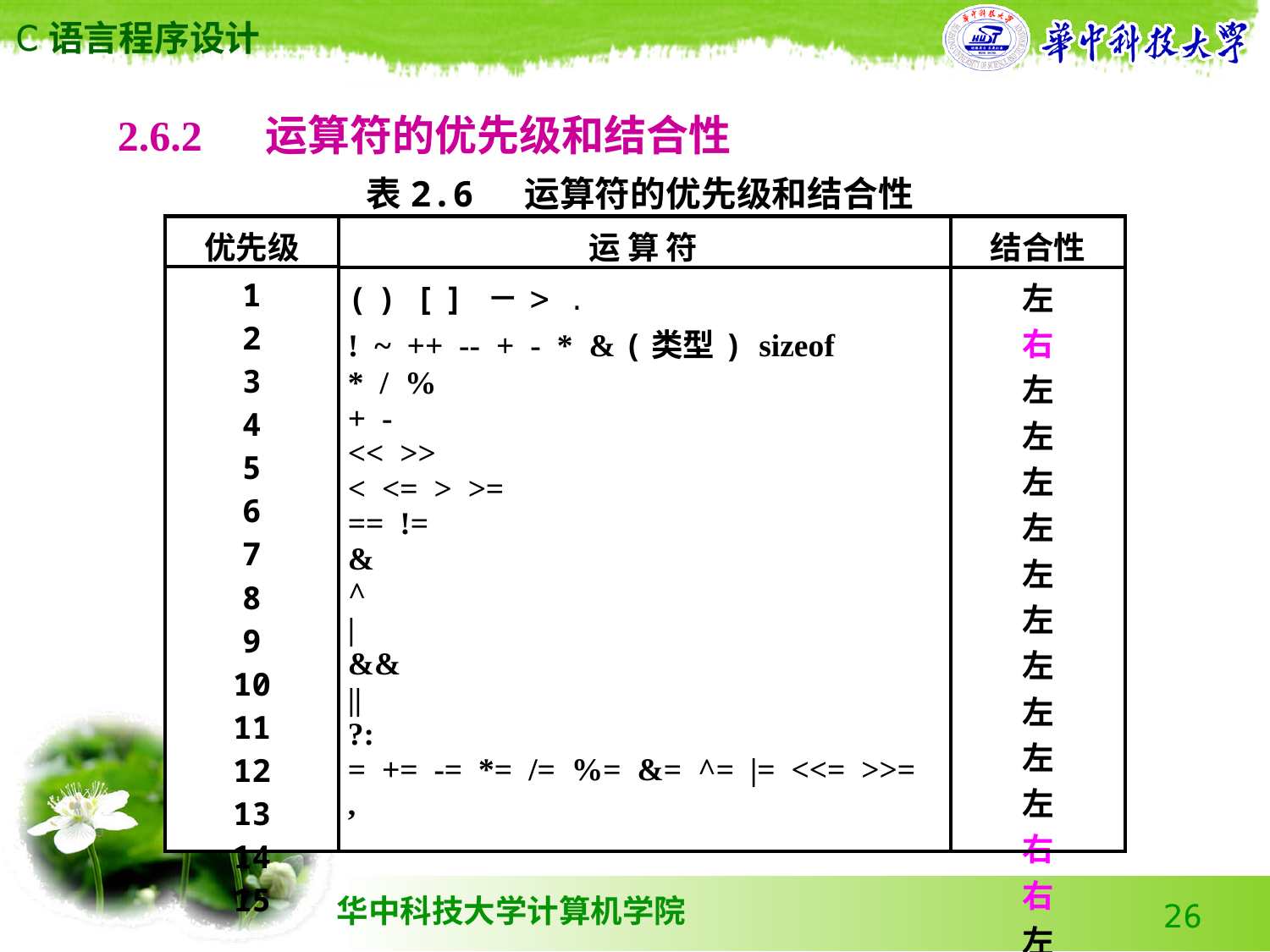

2.6.2 　运算符的优先级和结合性
表2.6  运算符的优先级和结合性
| 优先级 |
| --- |
| 1 2 3 4 5 6 7 8 9 10 11 12 13 14 15 |
| 运 算 符 | 结合性 |
| --- | --- |
| ( ) [ ] －> . ! ~ ++ -- + - \* & (类型) sizeof \* / % + - << >> < <= > >= == != & ^ | && || ?: = += -= \*= /= %= &= ^= |= <<= >>= , | 左 右 左 左 左 左 左 左 左 左 左 左 右 右 左 |
26